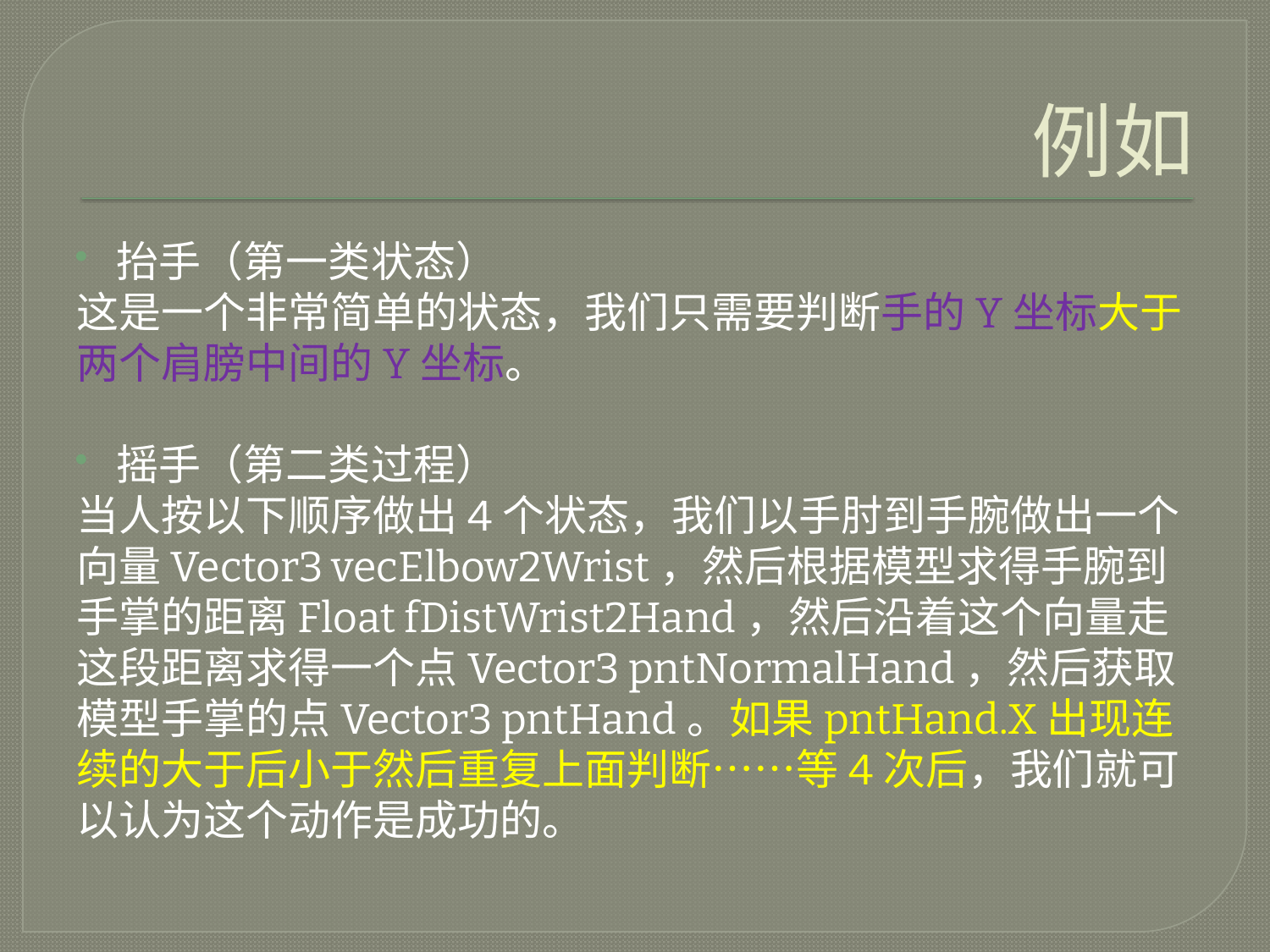

# 例如
抬手（第一类状态）
这是一个非常简单的状态，我们只需要判断手的Y坐标大于两个肩膀中间的Y坐标。

摇手（第二类过程）
当人按以下顺序做出4个状态，我们以手肘到手腕做出一个向量Vector3 vecElbow2Wrist，然后根据模型求得手腕到手掌的距离Float fDistWrist2Hand，然后沿着这个向量走这段距离求得一个点Vector3 pntNormalHand，然后获取模型手掌的点Vector3 pntHand。如果pntHand.X出现连续的大于后小于然后重复上面判断……等4次后，我们就可以认为这个动作是成功的。